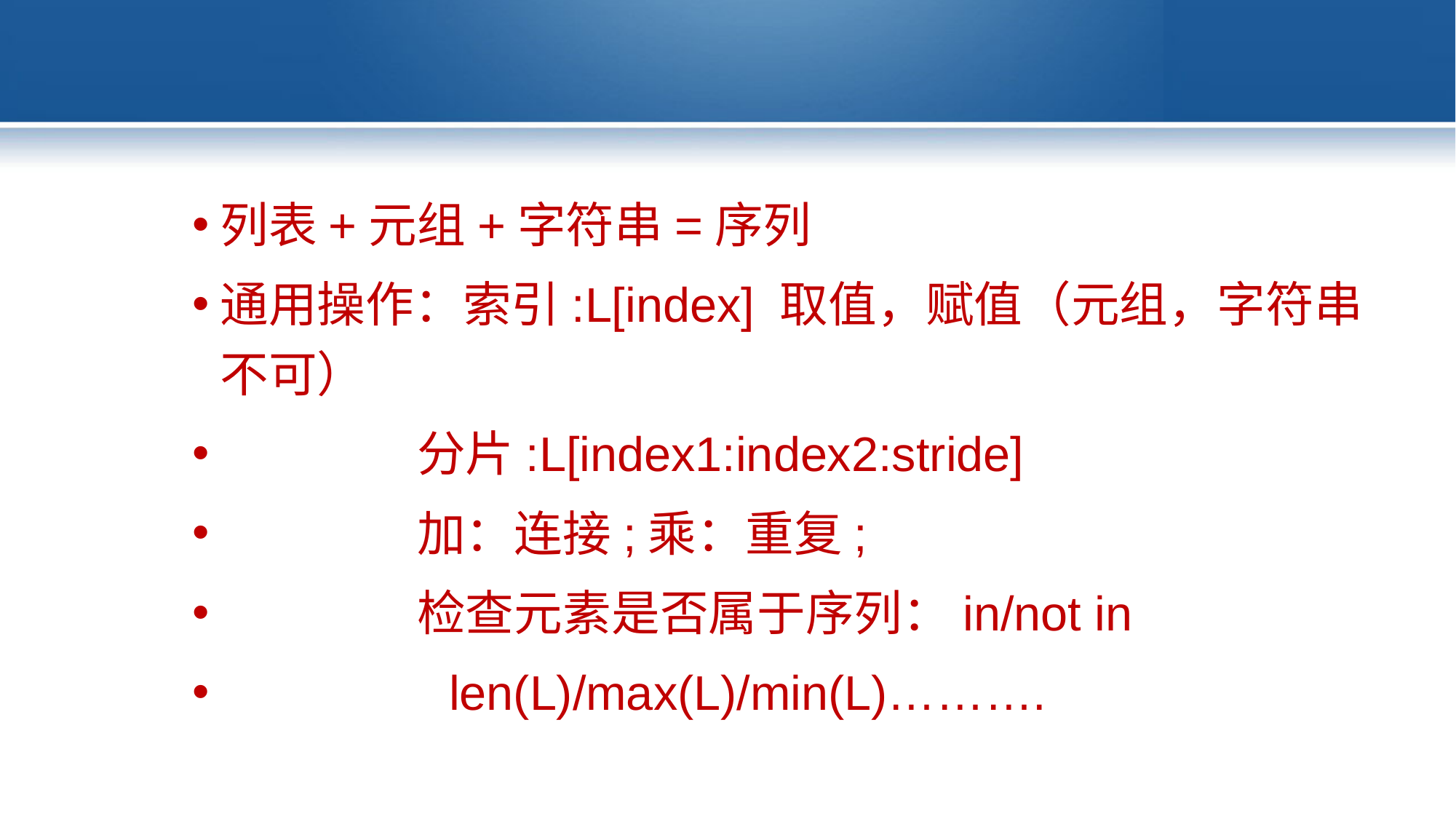

#
列表+元组+字符串=序列
通用操作：索引:L[index] 取值，赋值（元组，字符串不可）
                 分片:L[index1:index2:stride]
                 加：连接;乘：重复;
                 检查元素是否属于序列：in/not in
                 len(L)/max(L)/min(L)……….